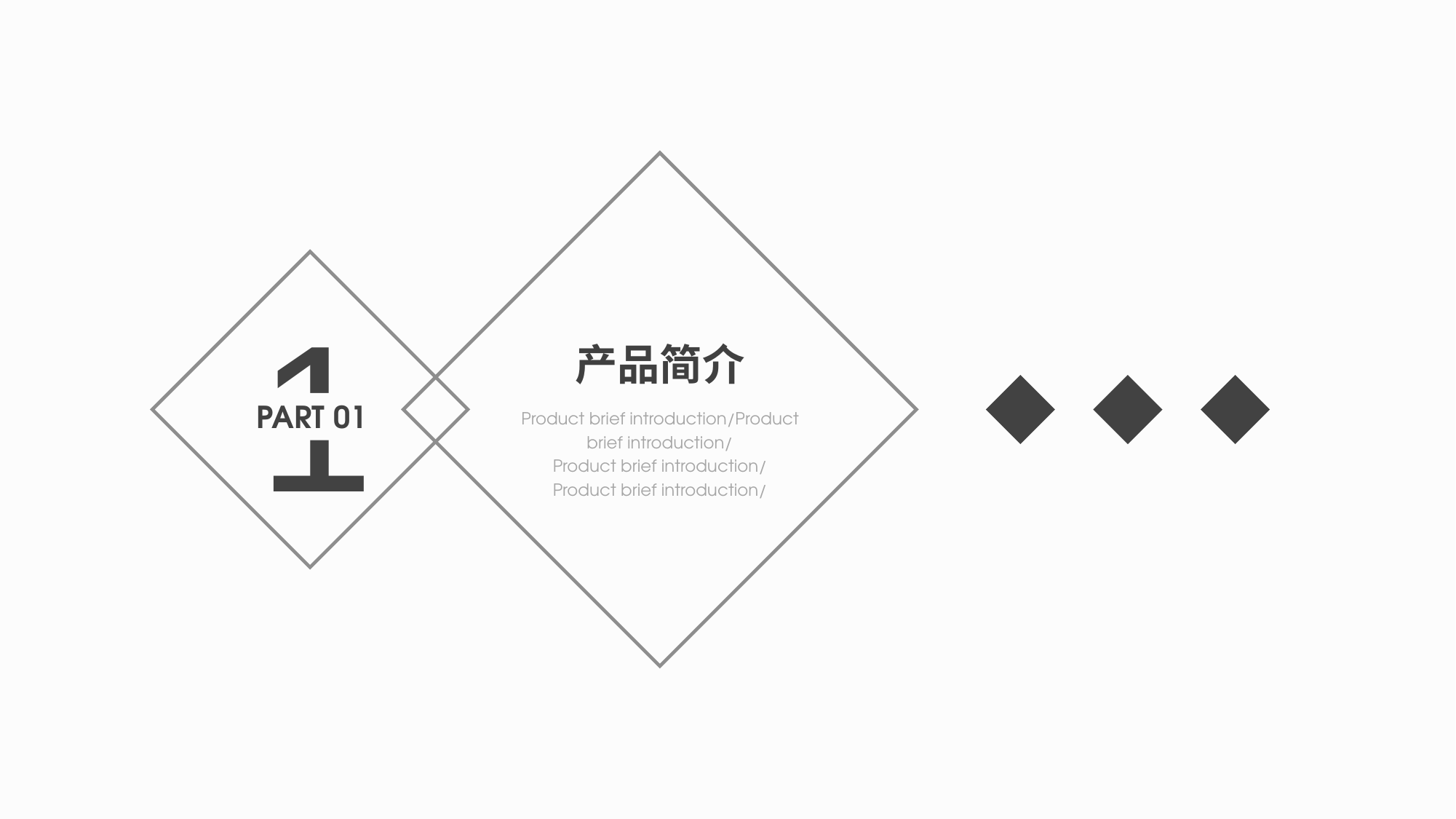

1
产品简介

PART 01
Product brief introduction/Product brief introduction/
Product brief introduction/
Product brief introduction/